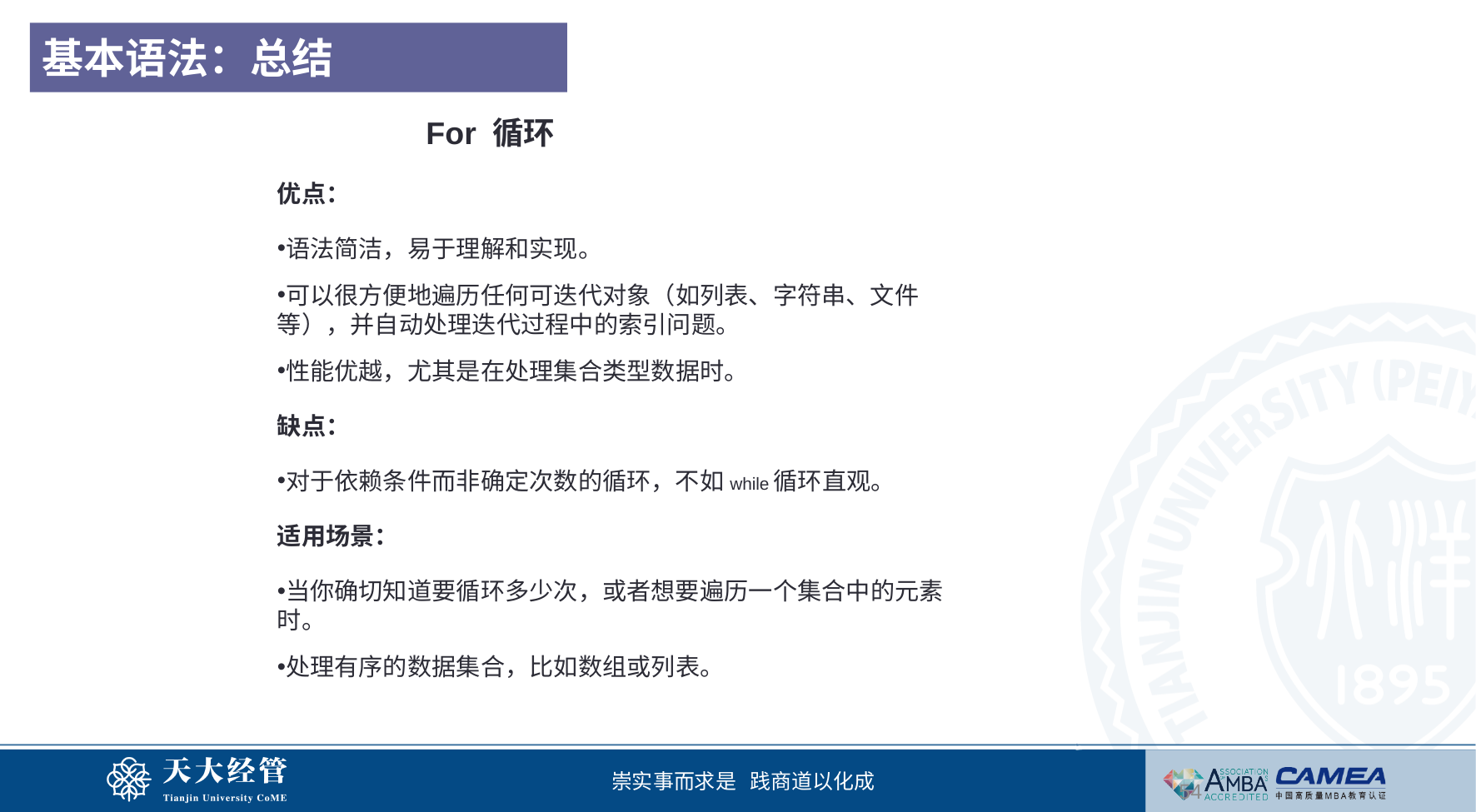

基本语法：总结
                 For 循环
优点：
语法简洁，易于理解和实现。
可以很方便地遍历任何可迭代对象（如列表、字符串、文件等），并自动处理迭代过程中的索引问题。
性能优越，尤其是在处理集合类型数据时。
缺点：
对于依赖条件而非确定次数的循环，不如while循环直观。
适用场景：
当你确切知道要循环多少次，或者想要遍历一个集合中的元素时。
处理有序的数据集合，比如数组或列表。
54